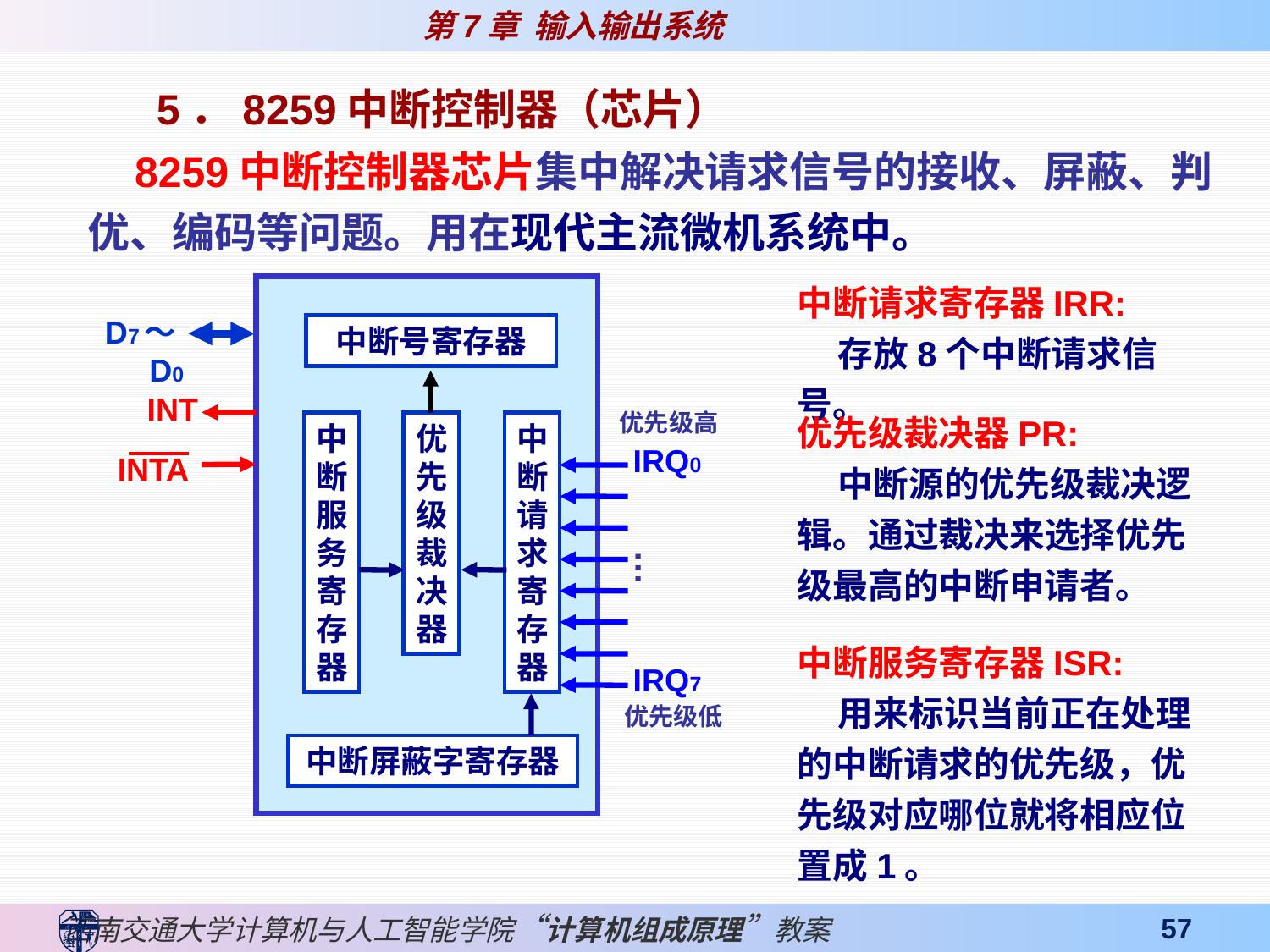

5．8259中断控制器（芯片）
    8259中断控制器芯片集中解决请求信号的接收、屏蔽、判优、编码等问题。用在现代主流微机系统中。
中断请求寄存器IRR:
    存放8个中断请求信号。

D7～D0
中断号寄存器

INT
优先级高

中断服务寄存器
优先级裁决器
中断请求寄存器
INTA
IRQ0

…

IRQ7

优先级低
中断屏蔽字寄存器
优先级裁决器PR:
    中断源的优先级裁决逻辑。通过裁决来选择优先级最高的中断申请者。
中断服务寄存器ISR:
    用来标识当前正在处理的中断请求的优先级，优先级对应哪位就将相应位置成1。